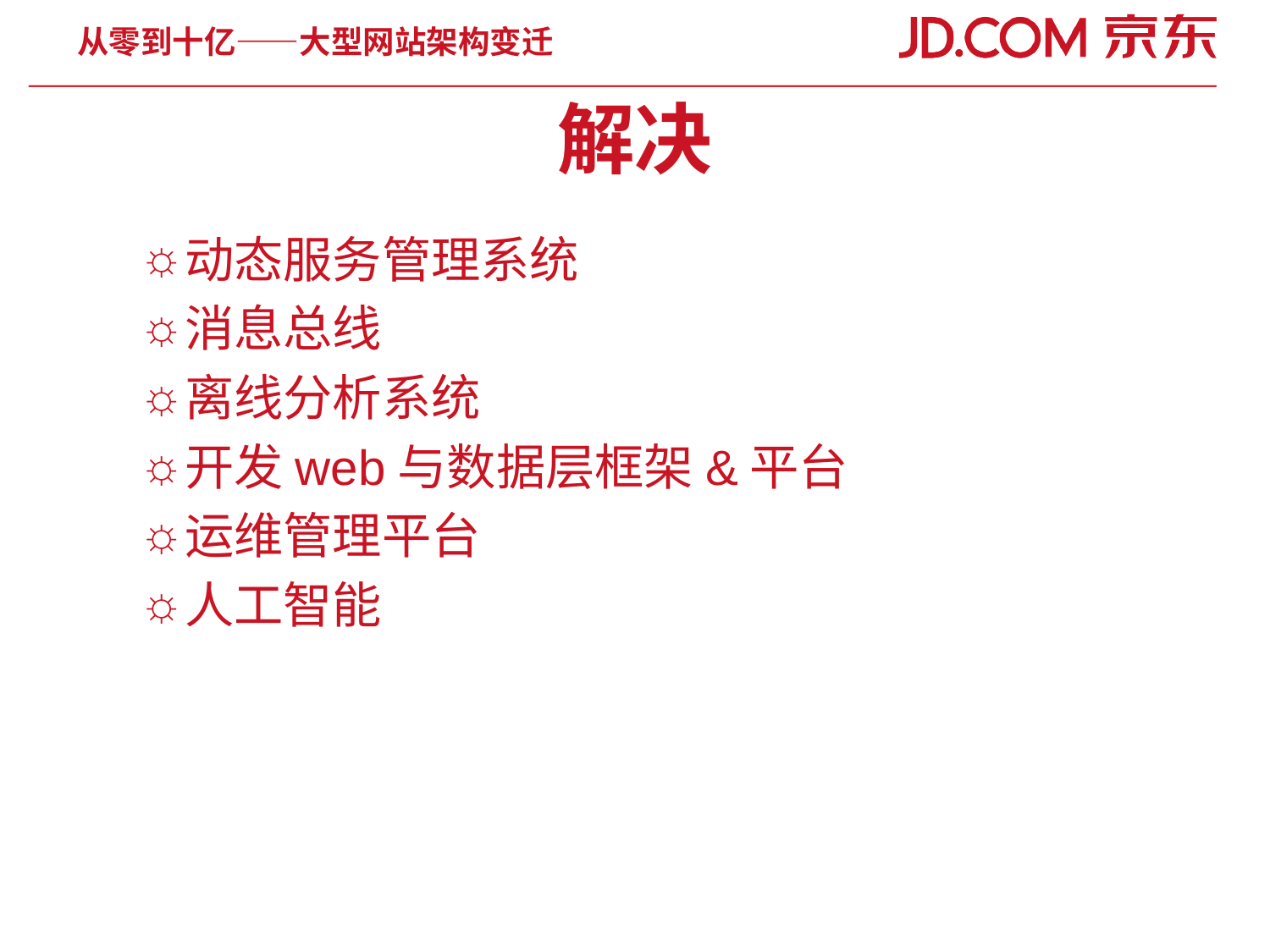

# 解决
动态服务管理系统
消息总线
离线分析系统
开发web与数据层框架&平台
运维管理平台
人工智能